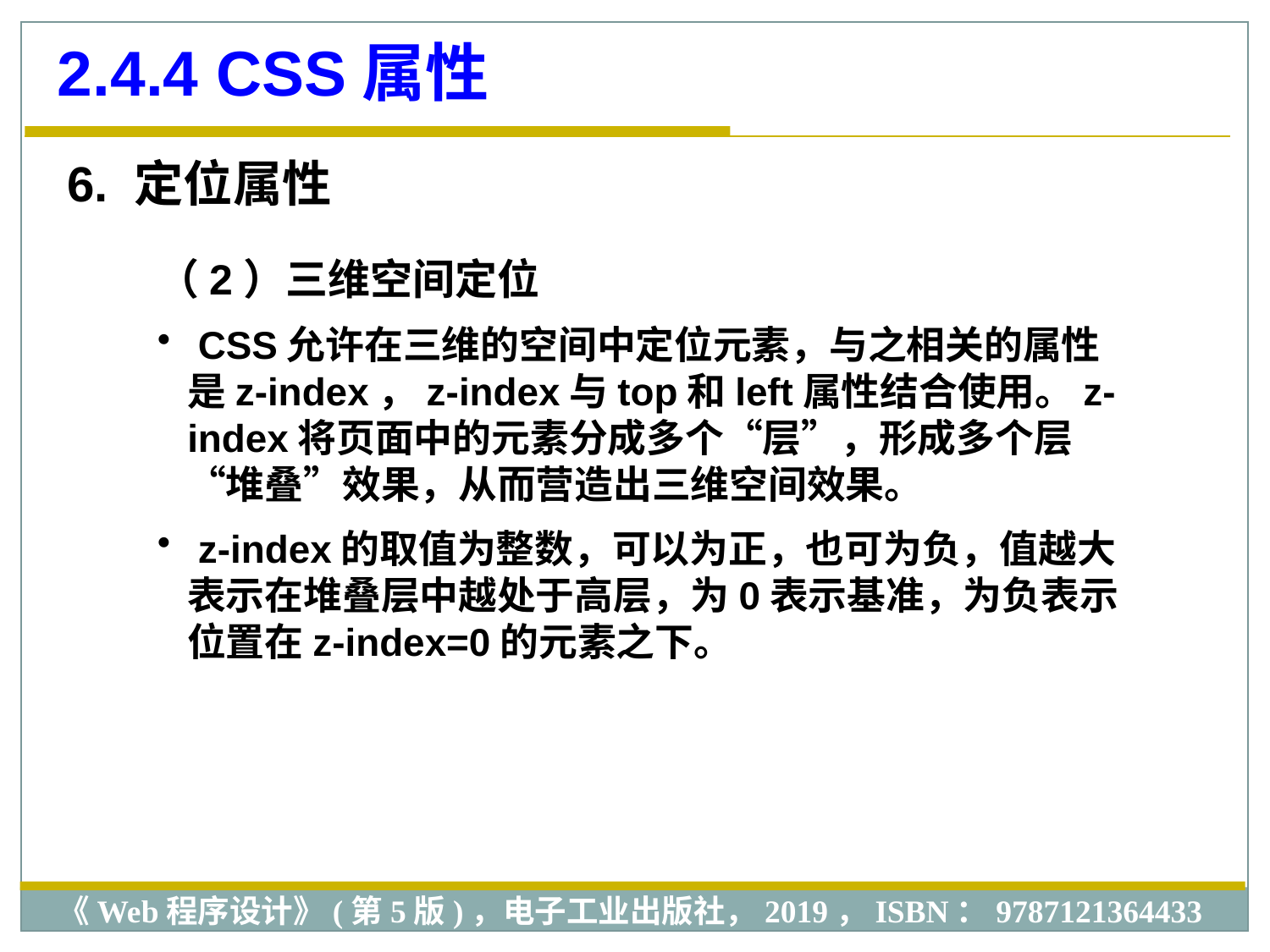

2.4.4 CSS属性
6. 定位属性
（2）三维空间定位
 CSS允许在三维的空间中定位元素，与之相关的属性是z-index，z-index与top和left属性结合使用。z-index将页面中的元素分成多个“层”，形成多个层“堆叠”效果，从而营造出三维空间效果。
 z-index的取值为整数，可以为正，也可为负，值越大表示在堆叠层中越处于高层，为0表示基准，为负表示位置在z-index=0的元素之下。